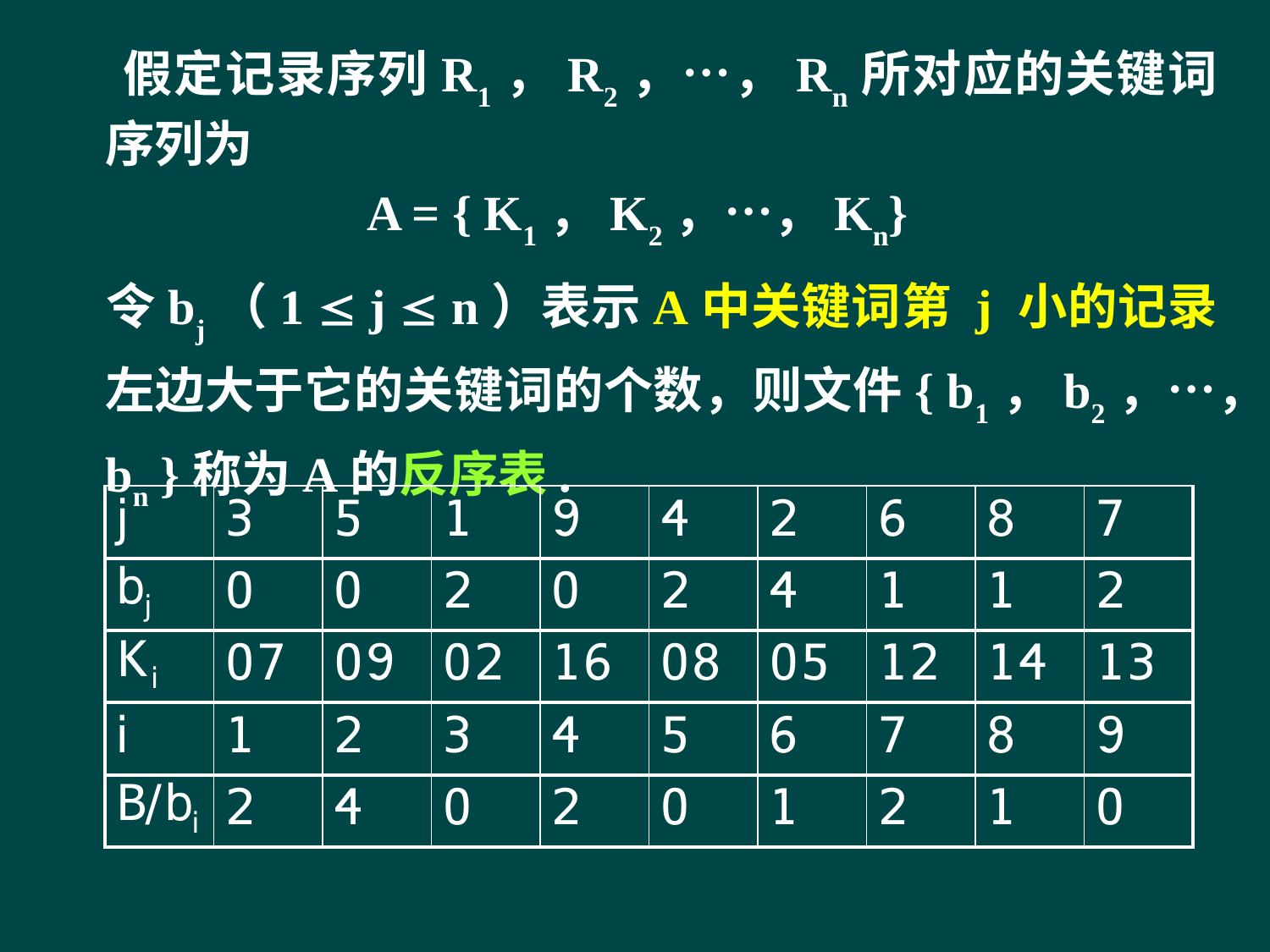

假定记录序列R1，R2，…，Rn所对应的关键词序列为
A = { K1，K2，…，Kn}
   令bj（1 ≤ j ≤ n）表示A中关键词第 j 小的记录左边大于它的关键词的个数，则文件{ b1，b2，…，bn }称为A的反序表.
| j | 3 | 5 | 1 | 9 | 4 | 2 | 6 | 8 | 7 |
| --- | --- | --- | --- | --- | --- | --- | --- | --- | --- |
| bj | 0 | 0 | 2 | 0 | 2 | 4 | 1 | 1 | 2 |
| Ki | 07 | 09 | 02 | 16 | 08 | 05 | 12 | 14 | 13 |
| i | 1 | 2 | 3 | 4 | 5 | 6 | 7 | 8 | 9 |
| B/bi | 2 | 4 | 0 | 2 | 0 | 1 | 2 | 1 | 0 |